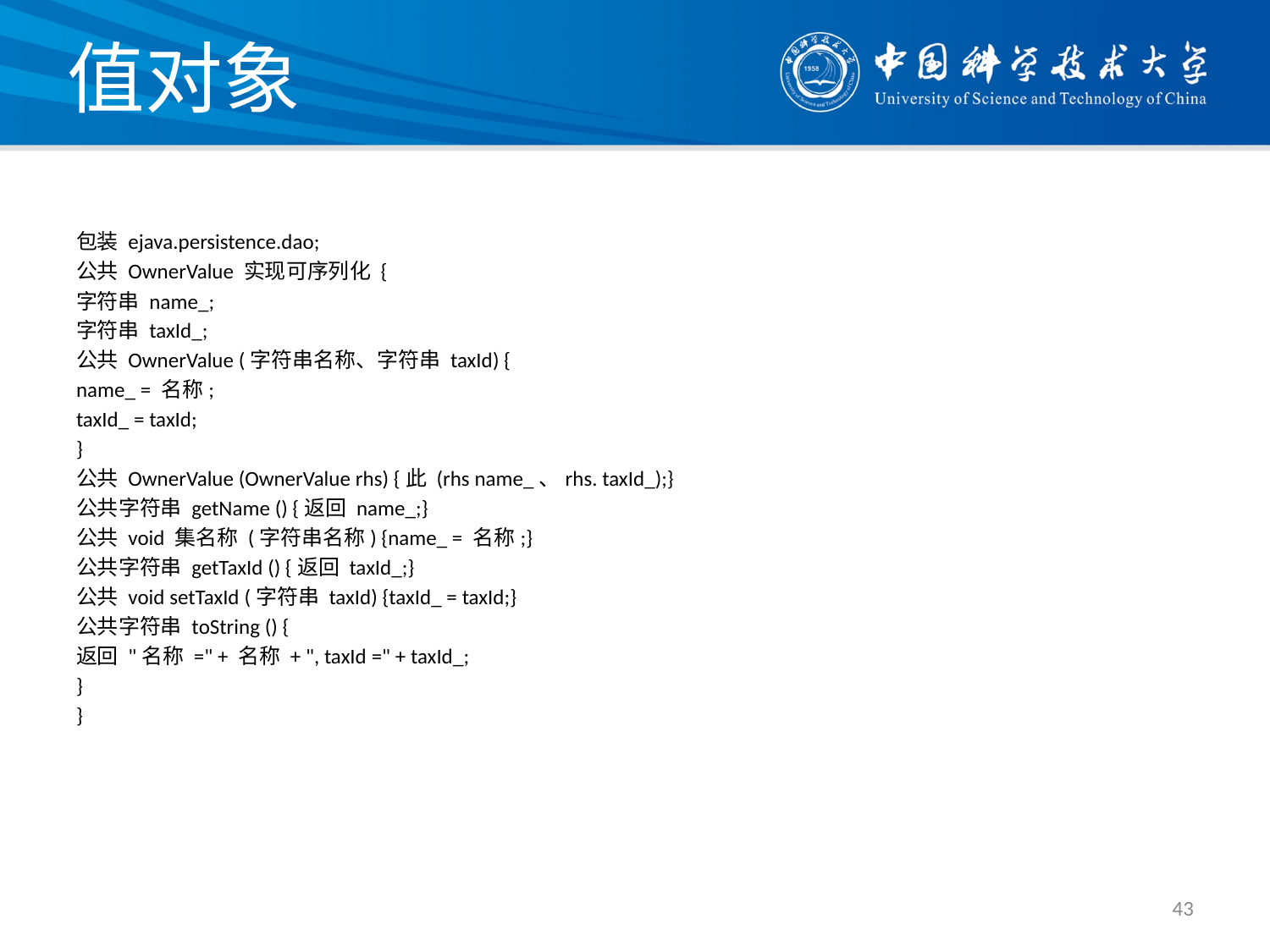

# 值对象
包装 ejava.persistence.dao;
公共 OwnerValue 实现可序列化 {
字符串 name_;
字符串 taxId_;
公共 OwnerValue (字符串名称、字符串 taxId) {
name_ = 名称;
taxId_ = taxId;
}
公共 OwnerValue (OwnerValue rhs) {此 (rhs name_、rhs. taxId_);}
公共字符串 getName () {返回 name_;}
公共 void 集名称 (字符串名称) {name_ = 名称;}
公共字符串 getTaxId () {返回 taxId_;}
公共 void setTaxId (字符串 taxId) {taxId_ = taxId;}
公共字符串 toString () {
返回 "名称 =" + 名称 + ", taxId =" + taxId_;
}
}
43